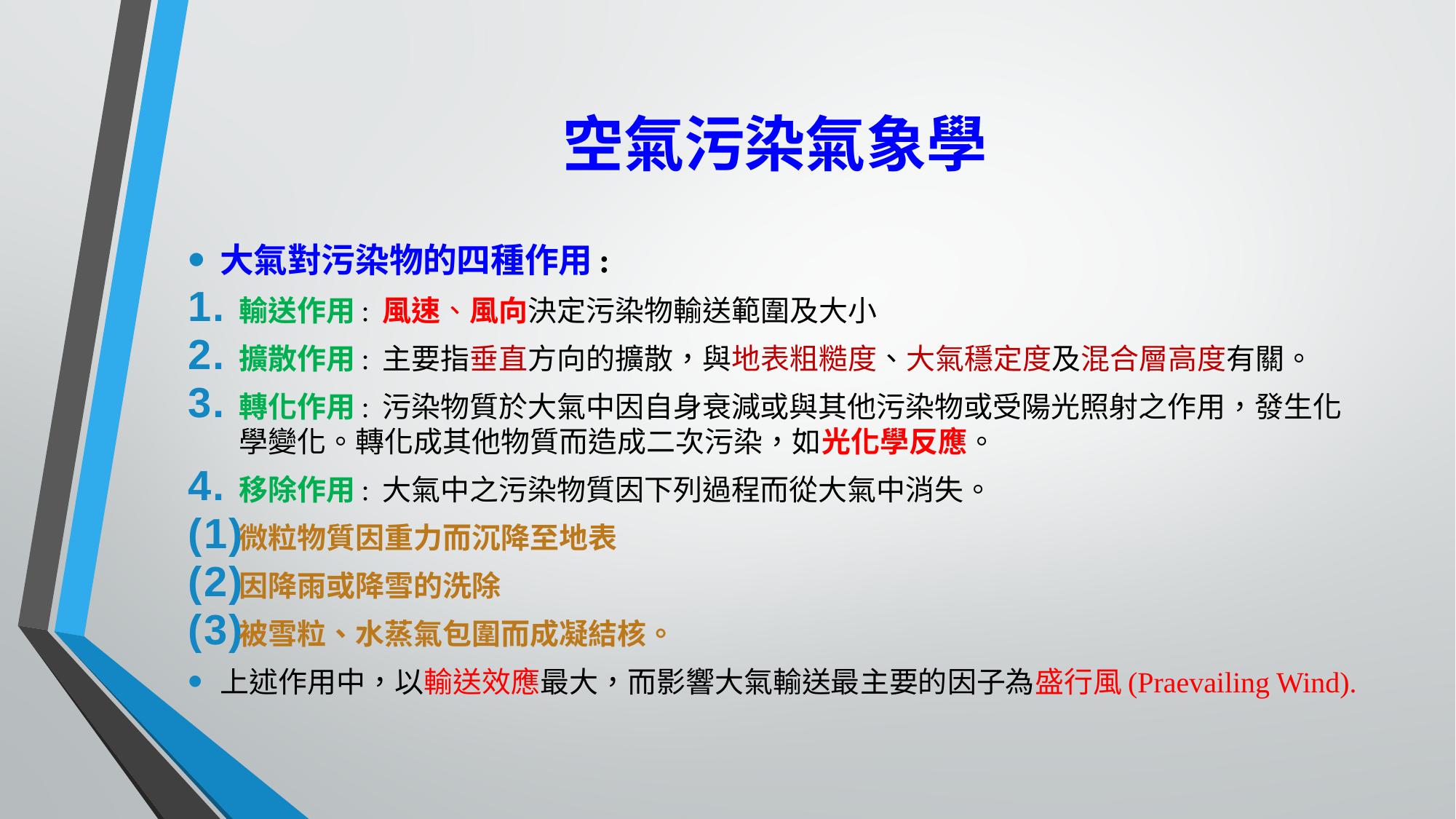

# 空氣污染氣象學
大氣對污染物的四種作用:
輸送作用: 風速、風向決定污染物輸送範圍及大小
擴散作用: 主要指垂直方向的擴散，與地表粗糙度、大氣穩定度及混合層高度有關。
轉化作用: 污染物質於大氣中因自身衰減或與其他污染物或受陽光照射之作用，發生化學變化。轉化成其他物質而造成二次污染，如光化學反應。
移除作用: 大氣中之污染物質因下列過程而從大氣中消失。
微粒物質因重力而沉降至地表
因降雨或降雪的洗除
被雪粒、水蒸氣包圍而成凝結核。
上述作用中，以輸送效應最大，而影響大氣輸送最主要的因子為盛行風(Praevailing Wind).